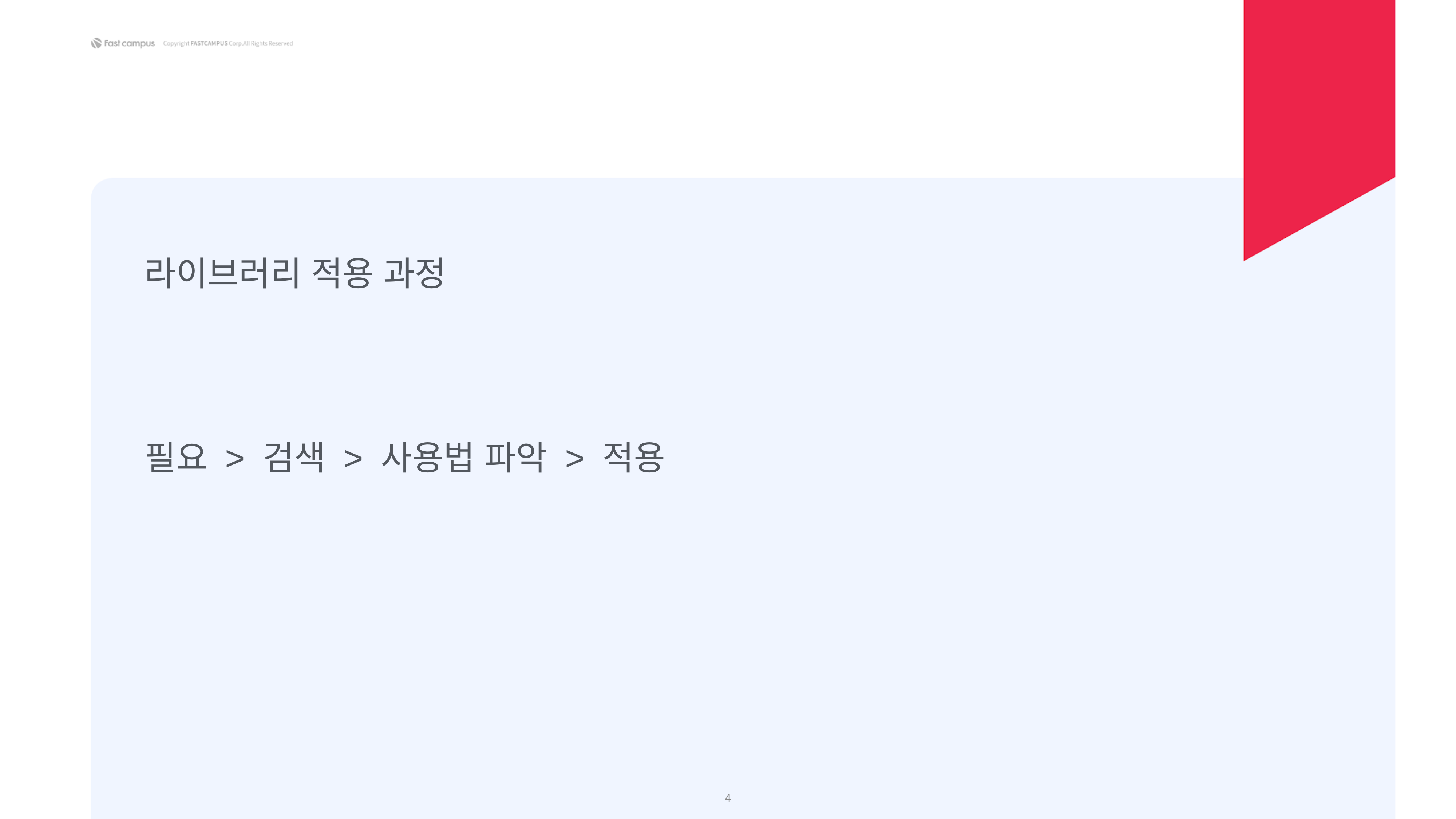

라이브러리 적용 과정

필요 > 검색 > 사용법 파악 > 적용
4